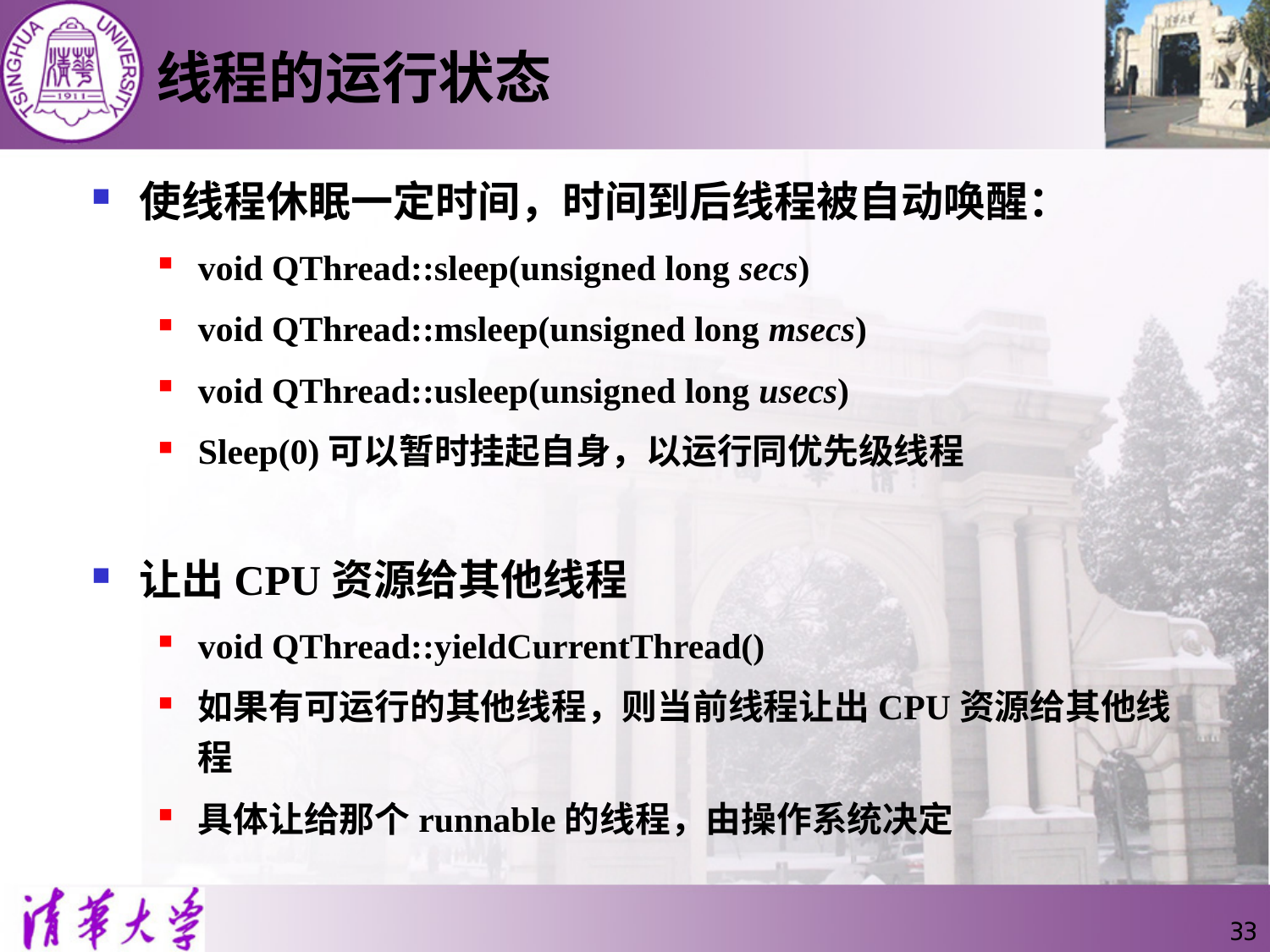

线程的运行状态
使线程休眠一定时间，时间到后线程被自动唤醒：
void QThread::sleep(unsigned long secs)
void QThread::msleep(unsigned long msecs)
void QThread::usleep(unsigned long usecs)
Sleep(0)可以暂时挂起自身，以运行同优先级线程

让出CPU资源给其他线程
void QThread::yieldCurrentThread()
如果有可运行的其他线程，则当前线程让出CPU资源给其他线程
具体让给那个runnable的线程，由操作系统决定
33